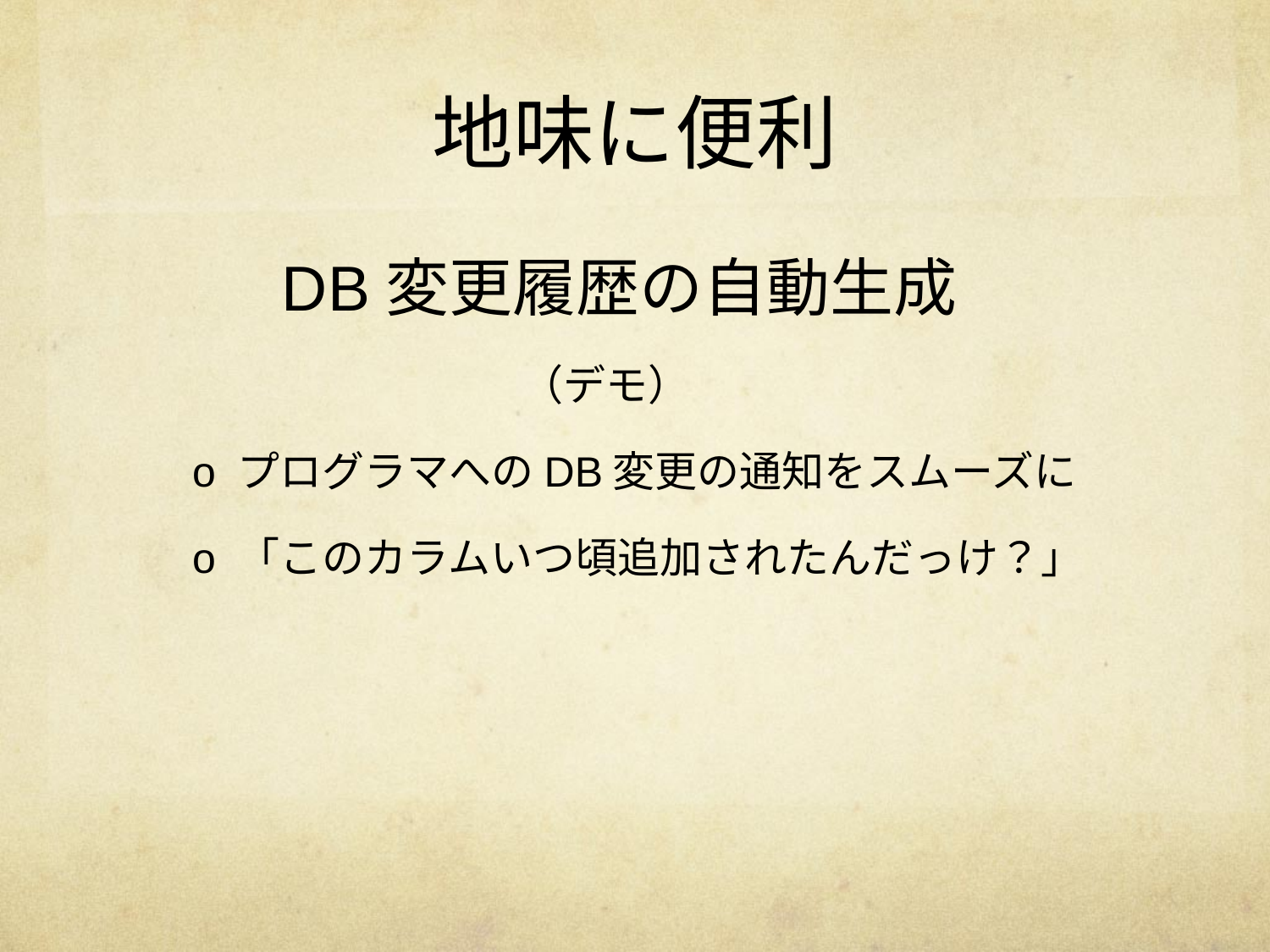

# 地味に便利
　　DB変更履歴の自動生成
　　　　　　　　　（デモ）
　o プログラマへのDB変更の通知をスムーズに
　o 「このカラムいつ頃追加されたんだっけ？」